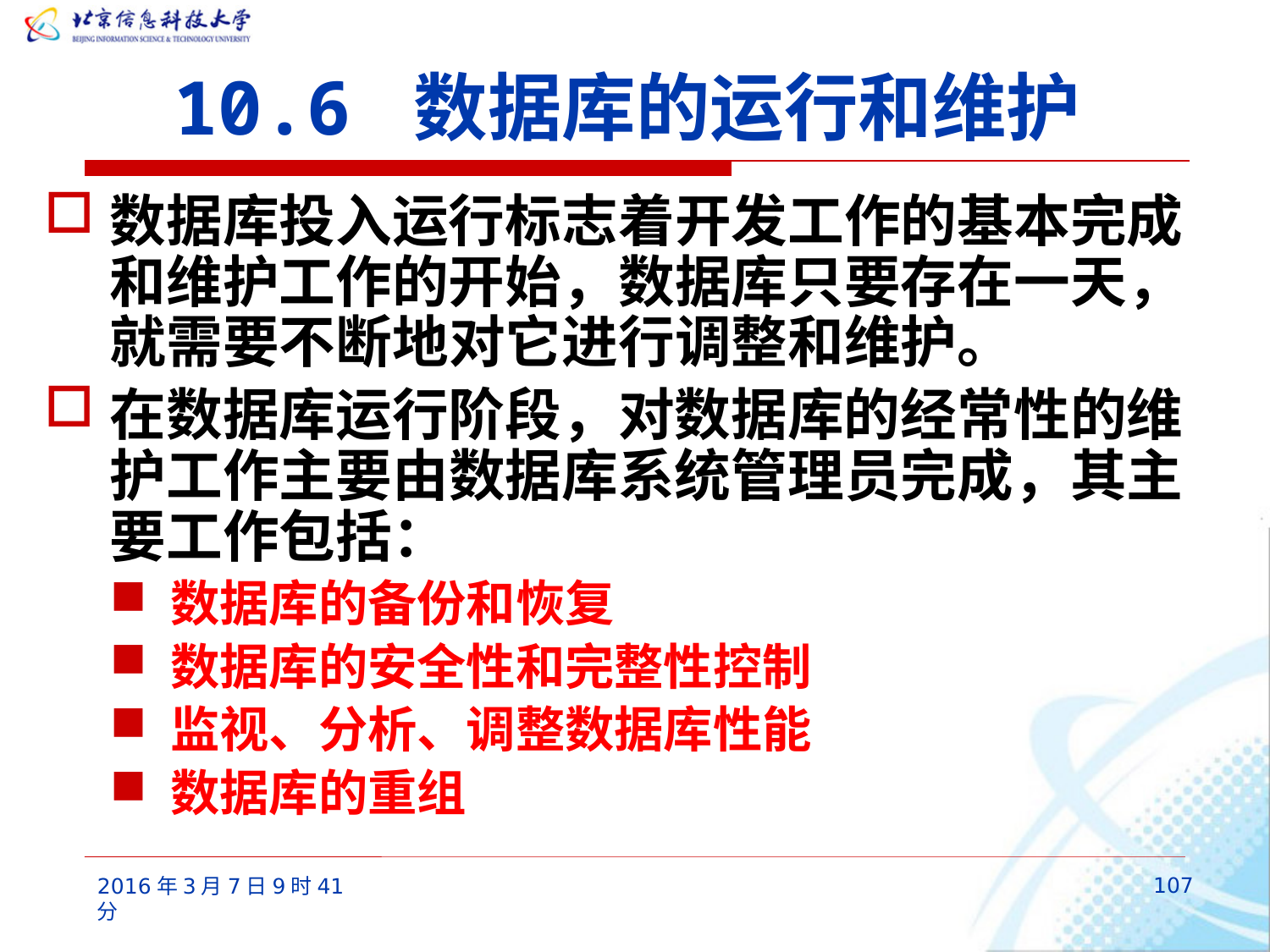

# 10.6 数据库的运行和维护
数据库投入运行标志着开发工作的基本完成和维护工作的开始，数据库只要存在一天，就需要不断地对它进行调整和维护。
在数据库运行阶段，对数据库的经常性的维护工作主要由数据库系统管理员完成，其主要工作包括：
数据库的备份和恢复
数据库的安全性和完整性控制
监视、分析、调整数据库性能
数据库的重组
2016年3月7日9时41分